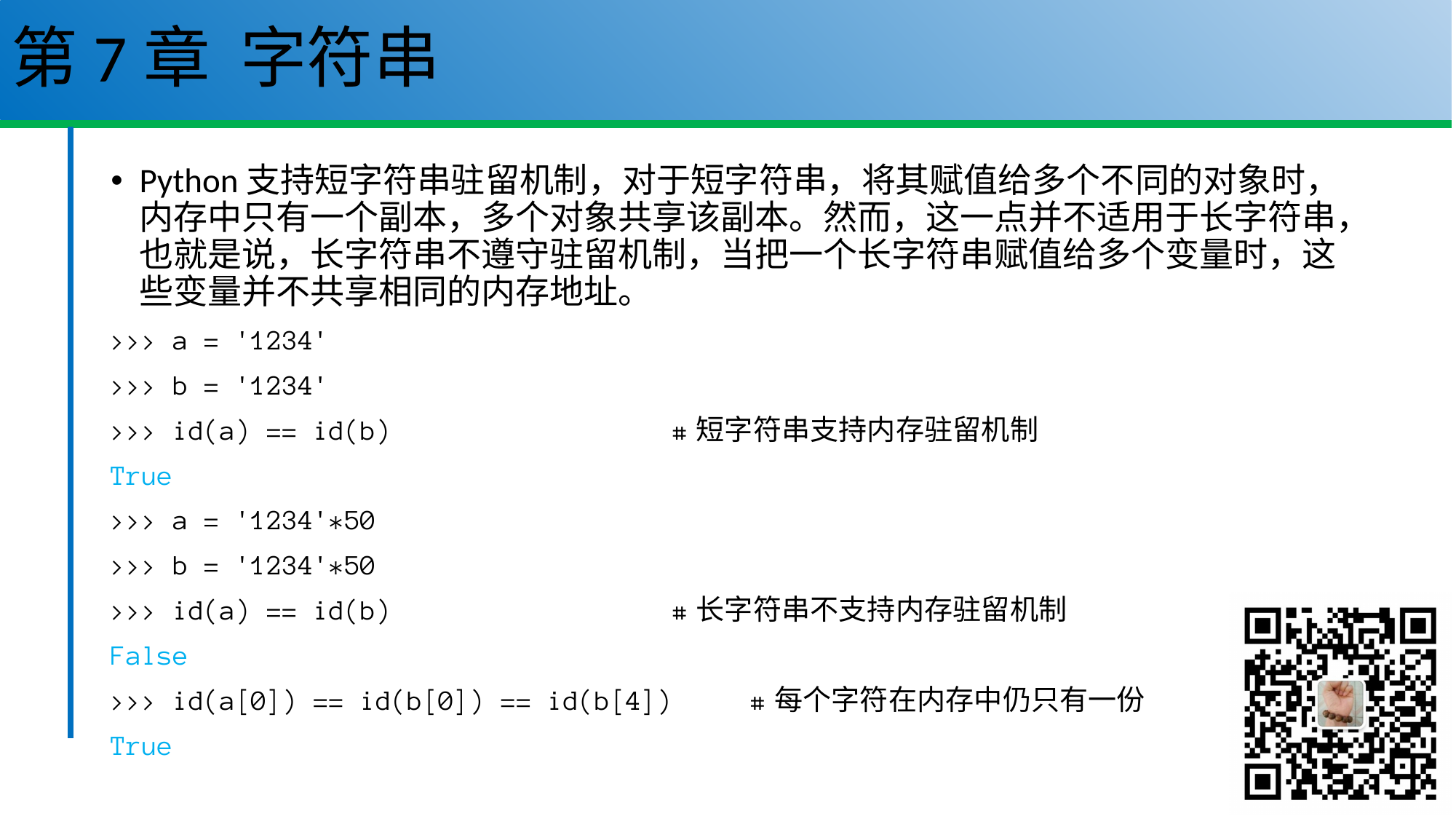

# 第7章  字符串
Python支持短字符串驻留机制，对于短字符串，将其赋值给多个不同的对象时，内存中只有一个副本，多个对象共享该副本。然而，这一点并不适用于长字符串，也就是说，长字符串不遵守驻留机制，当把一个长字符串赋值给多个变量时，这些变量并不共享相同的内存地址。
>>> a = '1234'
>>> b = '1234'
>>> id(a) == id(b)                  #短字符串支持内存驻留机制
True
>>> a = '1234'*50
>>> b = '1234'*50
>>> id(a) == id(b)                  #长字符串不支持内存驻留机制
False
>>> id(a[0]) == id(b[0]) == id(b[4])     #每个字符在内存中仍只有一份
True
3